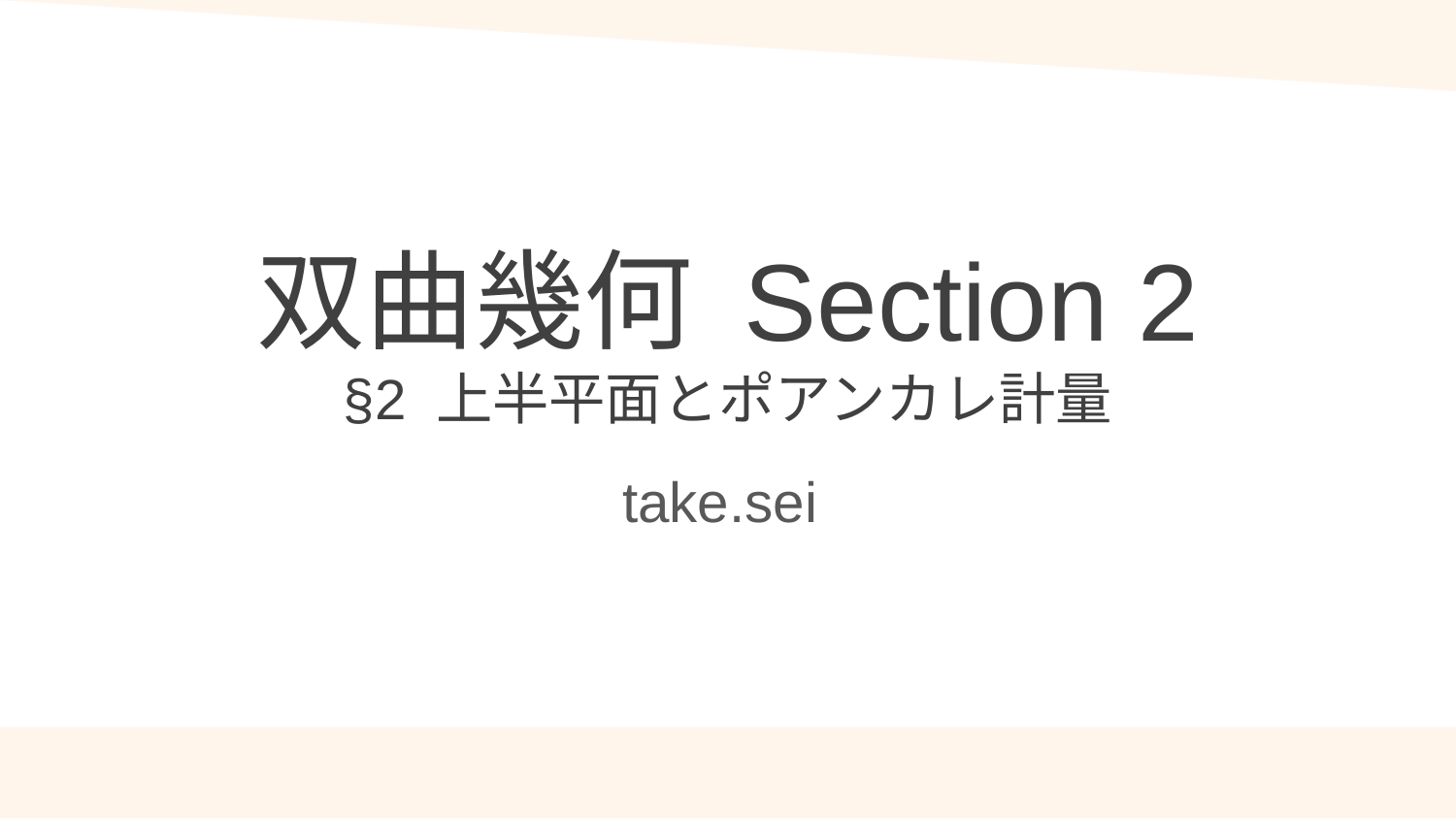

# 双曲幾何 Section 2 §2 上半平面とポアンカレ計量
take.sei